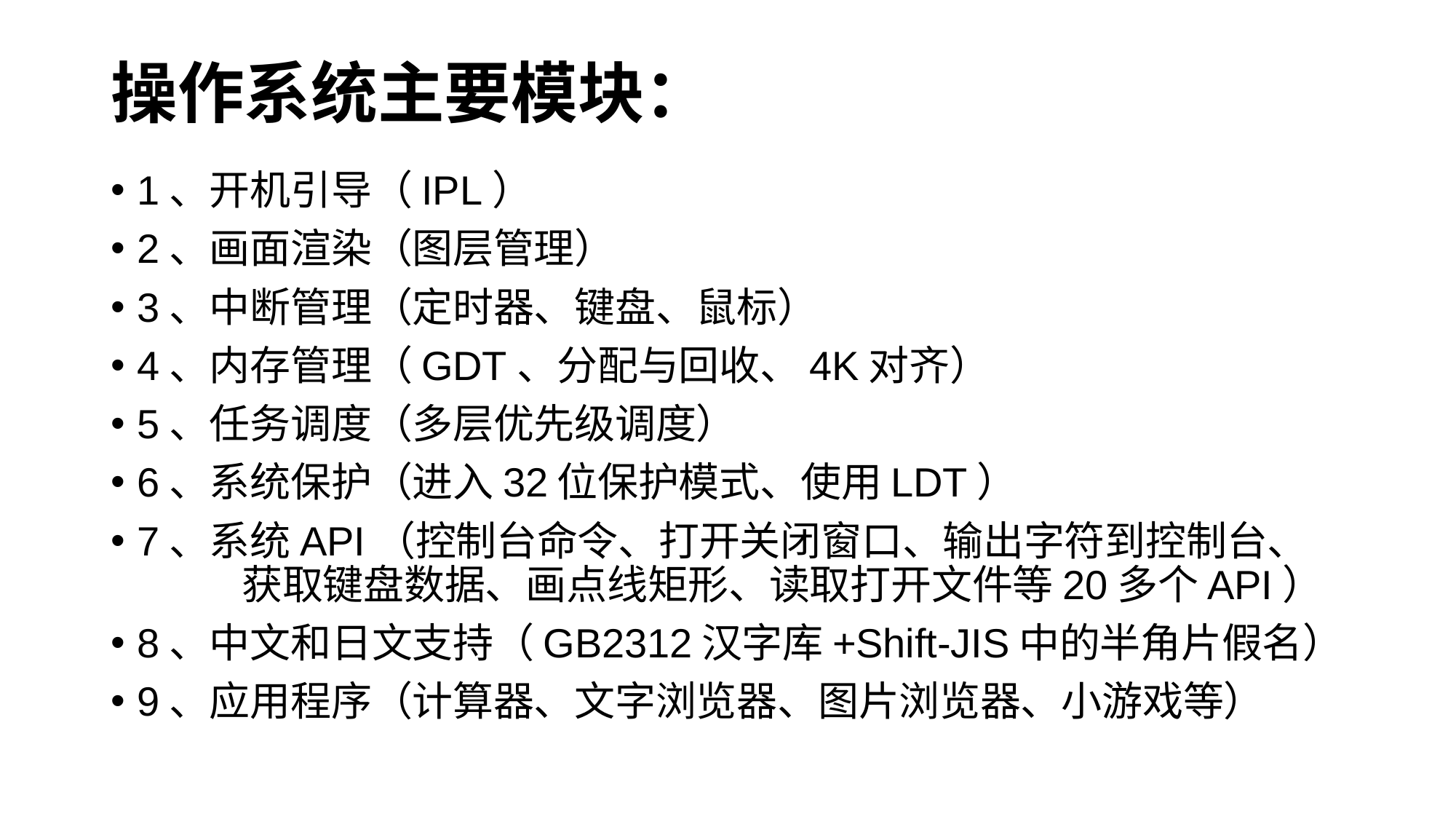

# 操作系统主要模块：
1、开机引导（IPL）
2、画面渲染（图层管理）
3、中断管理（定时器、键盘、鼠标）
4、内存管理（GDT、分配与回收、4K对齐）
5、任务调度（多层优先级调度）
6、系统保护（进入32位保护模式、使用LDT）
7、系统API（控制台命令、打开关闭窗口、输出字符到控制台、	获取键盘数据、画点线矩形、读取打开文件等20多个API）
8、中文和日文支持（GB2312汉字库+Shift-JIS中的半角片假名）
9、应用程序（计算器、文字浏览器、图片浏览器、小游戏等）